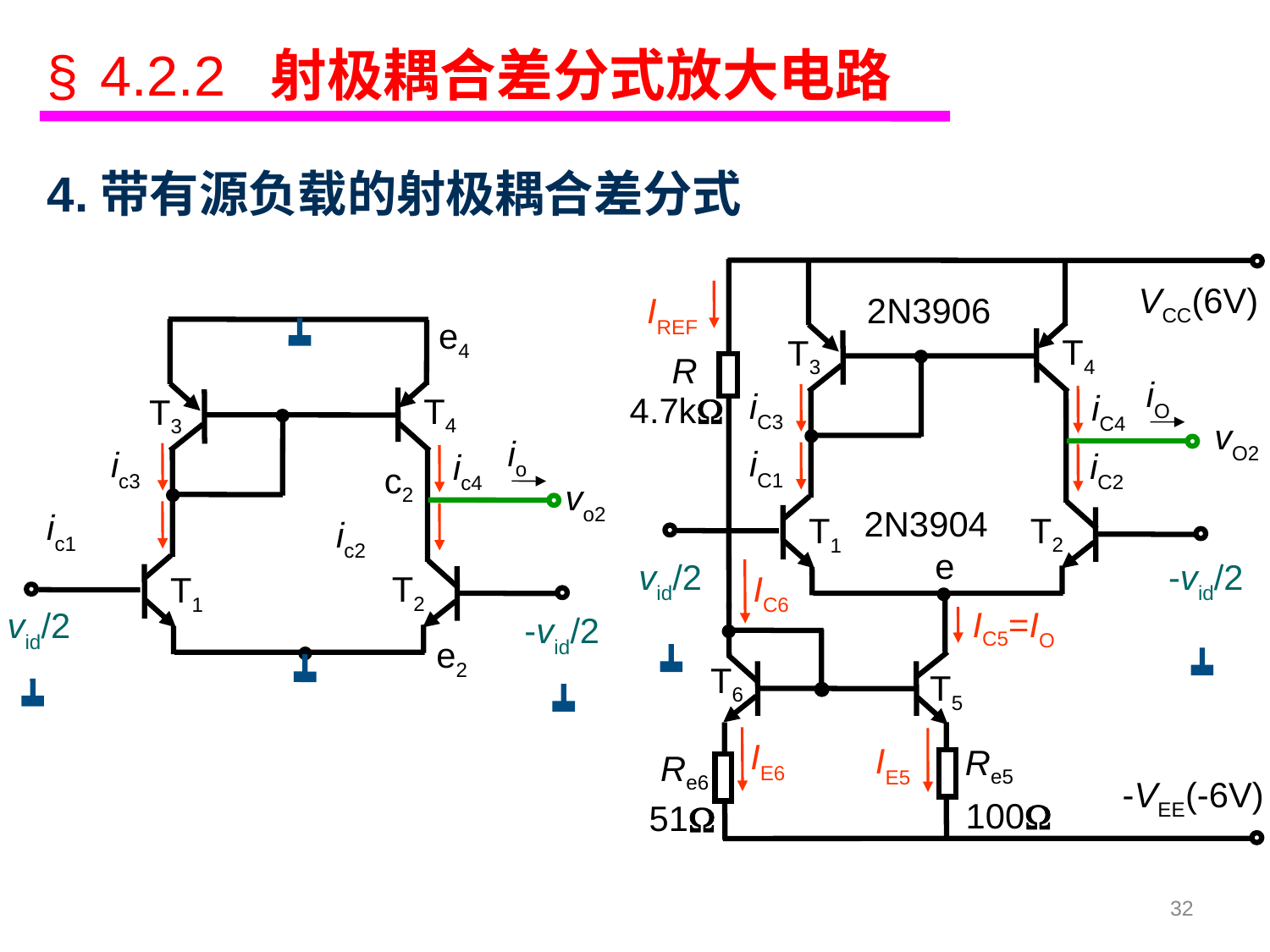

§ 4.2.2  射极耦合差分式放大电路

4.带有源负载的射极耦合差分式

VCC(6V)

2N3906
IREF

T4
T3

R

iO
iC3
iC4
4.7kΩ

vO2

iC1

iC2

2N3904

T2
T1

e

vid/2
-vid/2

IC6

IC5=IO

T6

T5

IE6
IE5
Re5
Re6

-VEE(-6V)
100Ω
51Ω

e4

T4
T3

io
ic3
ic4

c2
vo2

ic1

ic2

T2
T1

vid/2

-vid/2

e2

32